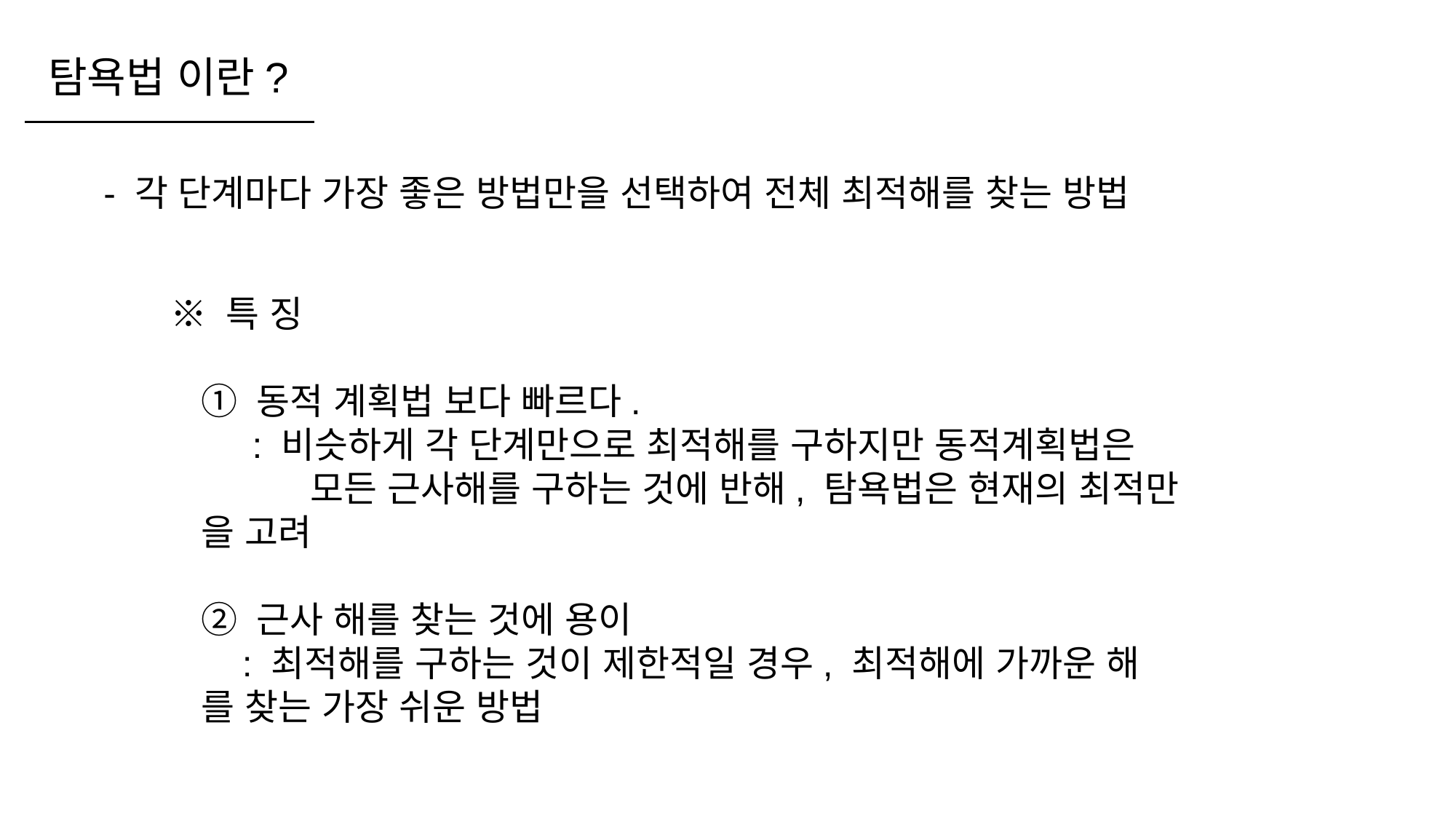

탐욕법 이란?
- 각 단계마다 가장 좋은 방법만을 선택하여 전체 최적해를 찾는 방법
 ※ 특 징

	① 동적 계획법 보다 빠르다.
         : 비슷하게 각 단계만으로 최적해를 구하지만 동적계획법은
		모든 근사해를 구하는 것에 반해, 탐욕법은 현재의 최적만	을 고려

	② 근사 해를 찾는 것에 용이
	    : 최적해를 구하는 것이 제한적일 경우, 최적해에 가까운 해	를 찾는 가장 쉬운 방법